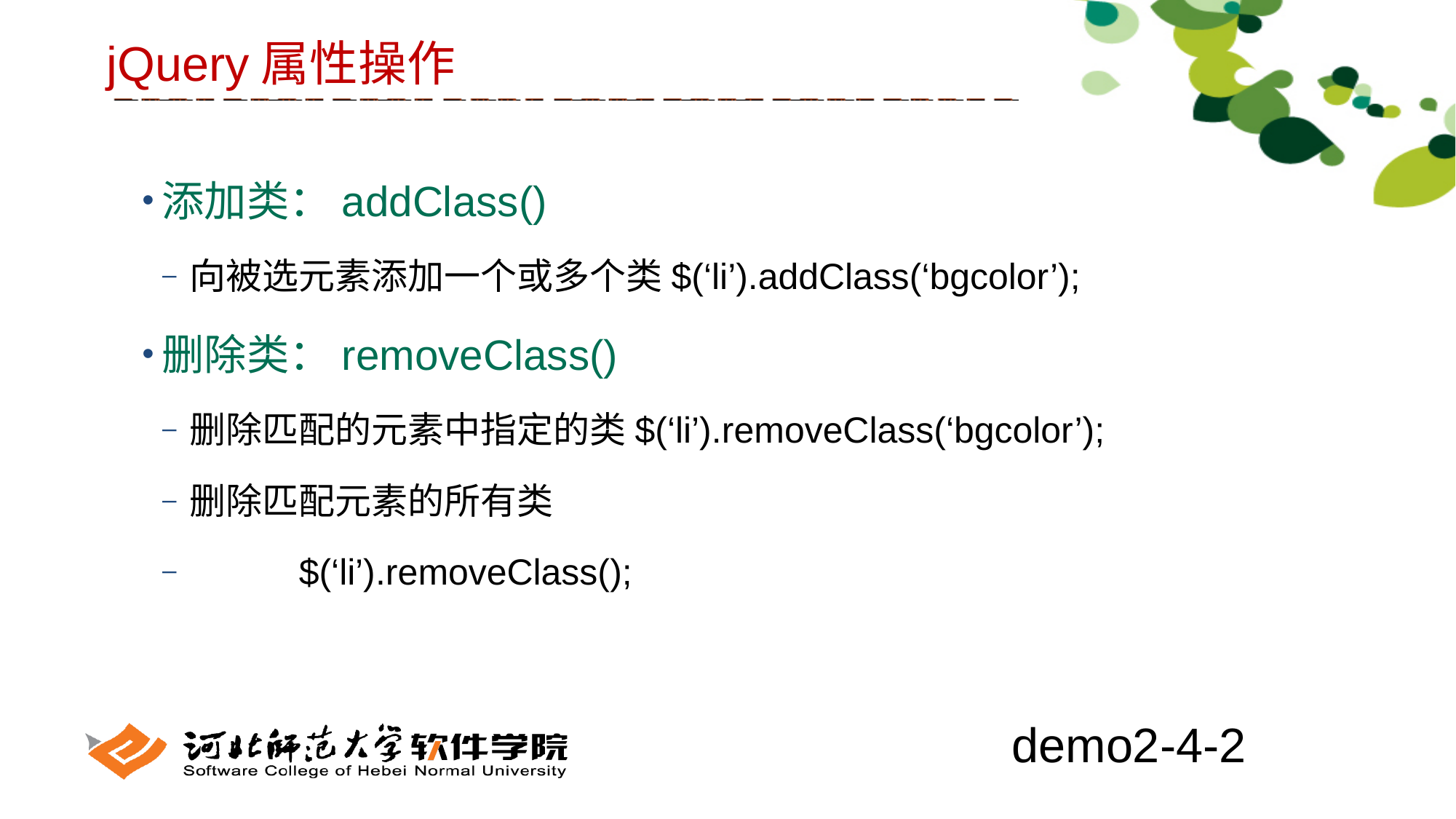

# jQuery属性操作
添加类：addClass()
向被选元素添加一个或多个类$(‘li’).addClass(‘bgcolor’);
删除类：removeClass()
删除匹配的元素中指定的类$(‘li’).removeClass(‘bgcolor’);
删除匹配元素的所有类
	$(‘li’).removeClass();

demo2-4-2